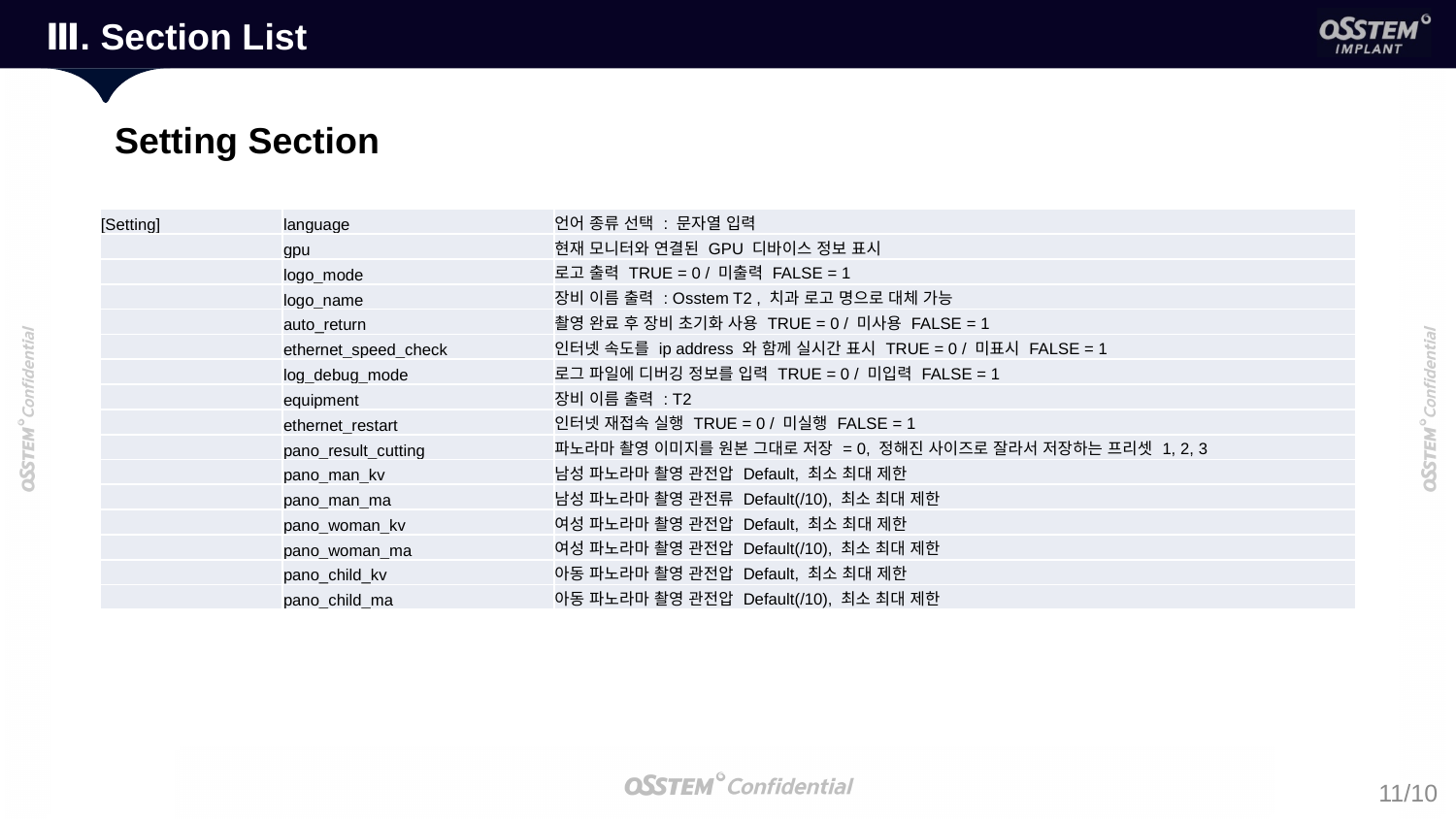

Ⅲ. Section List
Setting Section
| [Setting] | language | 언어 종류 선택 : 문자열 입력 |
| --- | --- | --- |
|  | gpu | 현재 모니터와 연결된 GPU 디바이스 정보 표시 |
|  | logo\_mode | 로고 출력 TRUE = 0 / 미출력 FALSE = 1 |
|  | logo\_name | 장비 이름 출력 : Osstem T2 , 치과 로고 명으로 대체 가능 |
|  | auto\_return | 촬영 완료 후 장비 초기화 사용 TRUE = 0 / 미사용 FALSE = 1 |
|  | ethernet\_speed\_check | 인터넷 속도를 ip address 와 함께 실시간 표시 TRUE = 0 / 미표시 FALSE = 1 |
|  | log\_debug\_mode | 로그 파일에 디버깅 정보를 입력 TRUE = 0 / 미입력 FALSE = 1 |
|  | equipment | 장비 이름 출력 : T2 |
|  | ethernet\_restart | 인터넷 재접속 실행 TRUE = 0 / 미실행 FALSE = 1 |
|  | pano\_result\_cutting | 파노라마 촬영 이미지를 원본 그대로 저장 = 0, 정해진 사이즈로 잘라서 저장하는 프리셋 1, 2, 3 |
|  | pano\_man\_kv | 남성 파노라마 촬영 관전압 Default, 최소 최대 제한 |
|  | pano\_man\_ma | 남성 파노라마 촬영 관전류 Default(/10), 최소 최대 제한 |
|  | pano\_woman\_kv | 여성 파노라마 촬영 관전압 Default, 최소 최대 제한 |
|  | pano\_woman\_ma | 여성 파노라마 촬영 관전압 Default(/10), 최소 최대 제한 |
|  | pano\_child\_kv | 아동 파노라마 촬영 관전압 Default, 최소 최대 제한 |
|  | pano\_child\_ma | 아동 파노라마 촬영 관전압 Default(/10), 최소 최대 제한 |